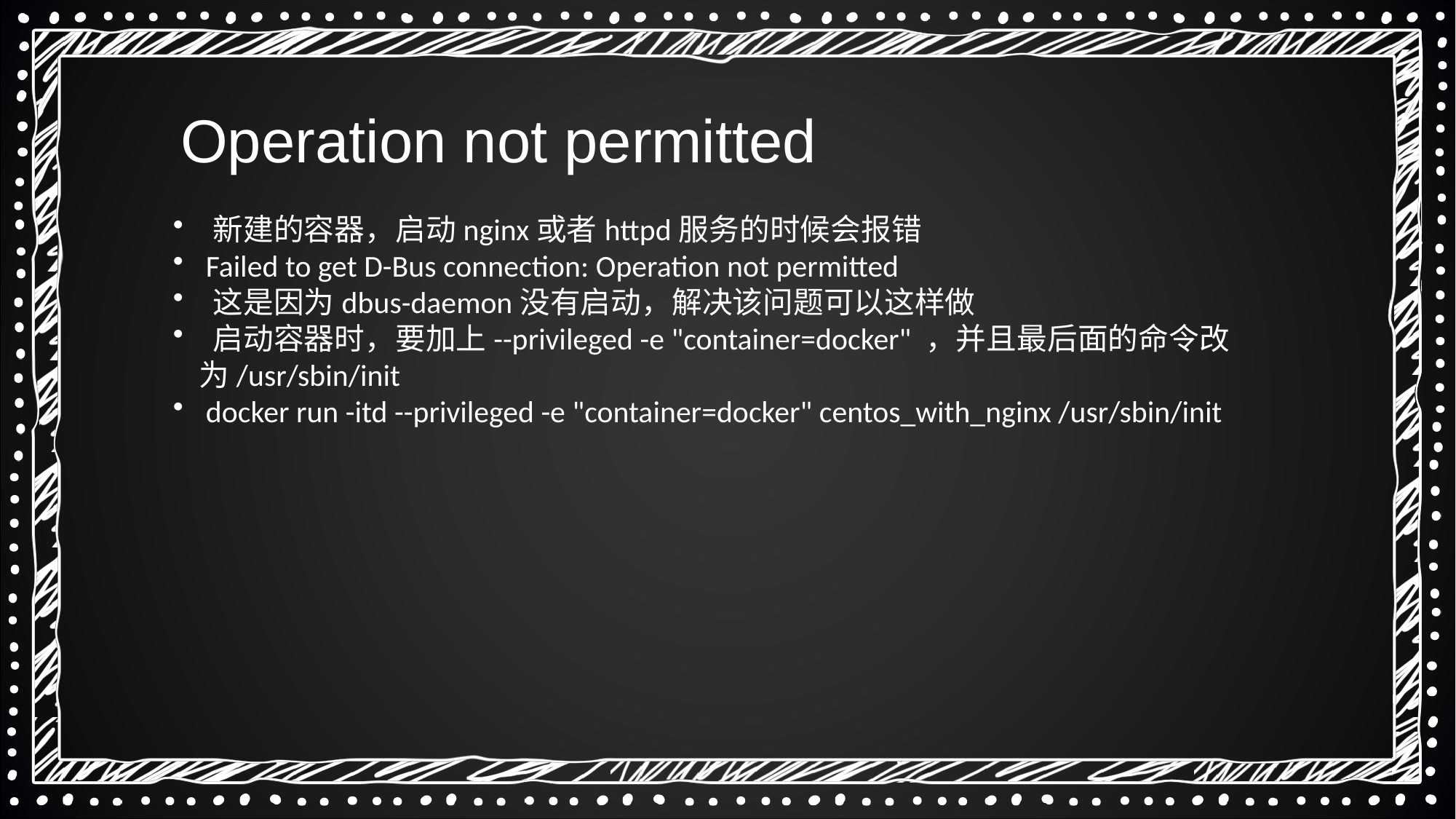

Operation not permitted
 新建的容器，启动nginx或者httpd服务的时候会报错
 Failed to get D-Bus connection: Operation not permitted
 这是因为dbus-daemon没有启动，解决该问题可以这样做
 启动容器时，要加上--privileged -e "container=docker" ，并且最后面的命令改为/usr/sbin/init
 docker run -itd --privileged -e "container=docker" centos_with_nginx /usr/sbin/init